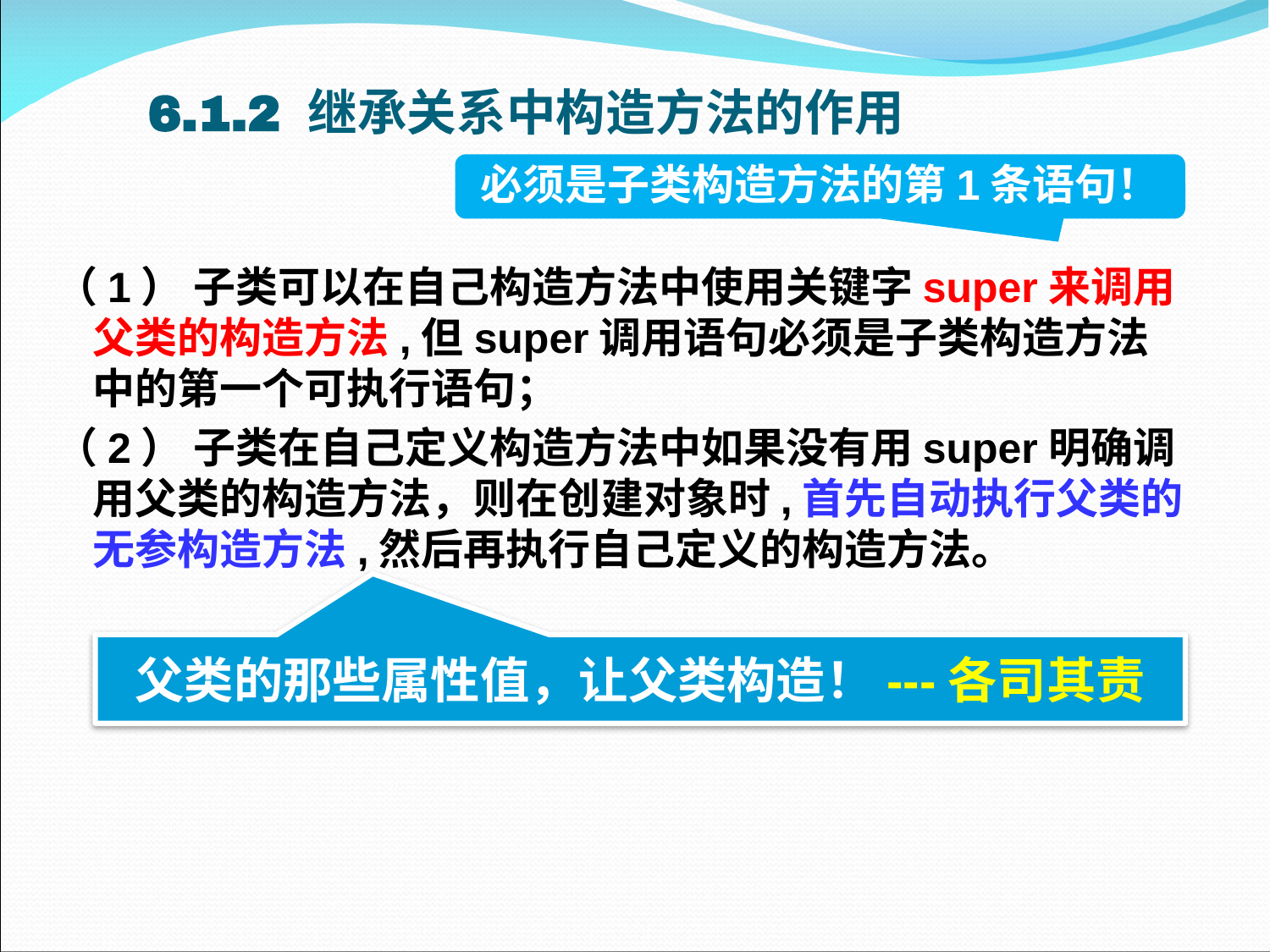

# 6.1.2 继承关系中构造方法的作用
必须是子类构造方法的第1条语句！
（1） 子类可以在自己构造方法中使用关键字super来调用父类的构造方法,但super调用语句必须是子类构造方法中的第一个可执行语句；
（2） 子类在自己定义构造方法中如果没有用super明确调用父类的构造方法，则在创建对象时,首先自动执行父类的无参构造方法,然后再执行自己定义的构造方法。
父类的那些属性值，让父类构造！---各司其责